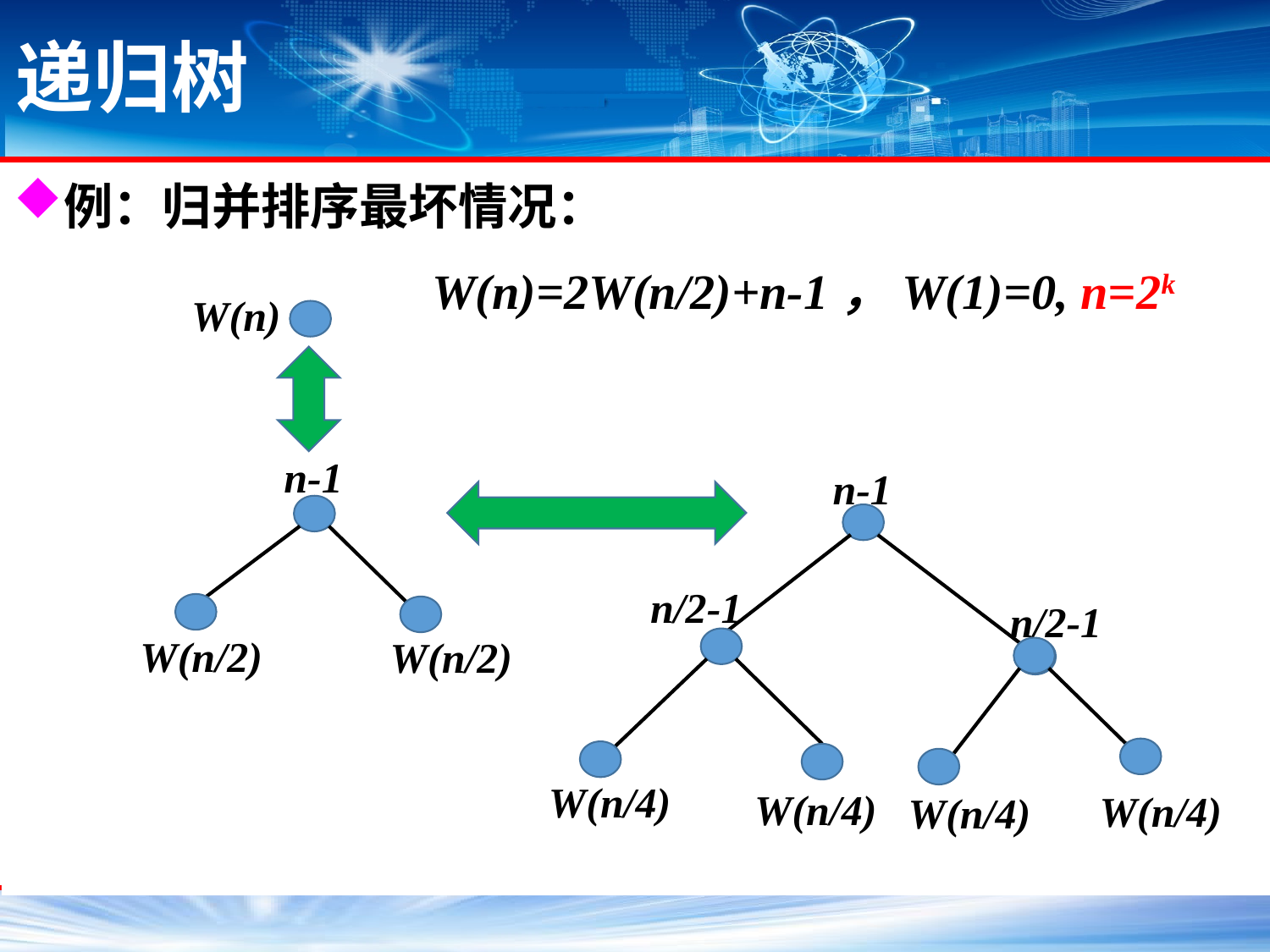

# 递归树
例：归并排序最坏情况：
                                  W(n)=2W(n/2)+n-1，W(1)=0, n=2k
W(n)

     n-1

W(n/2)
W(n/2)
     n-1

n/2-1
n/2-1

W(n/4)
W(n/4)

W(n/4)
W(n/4)